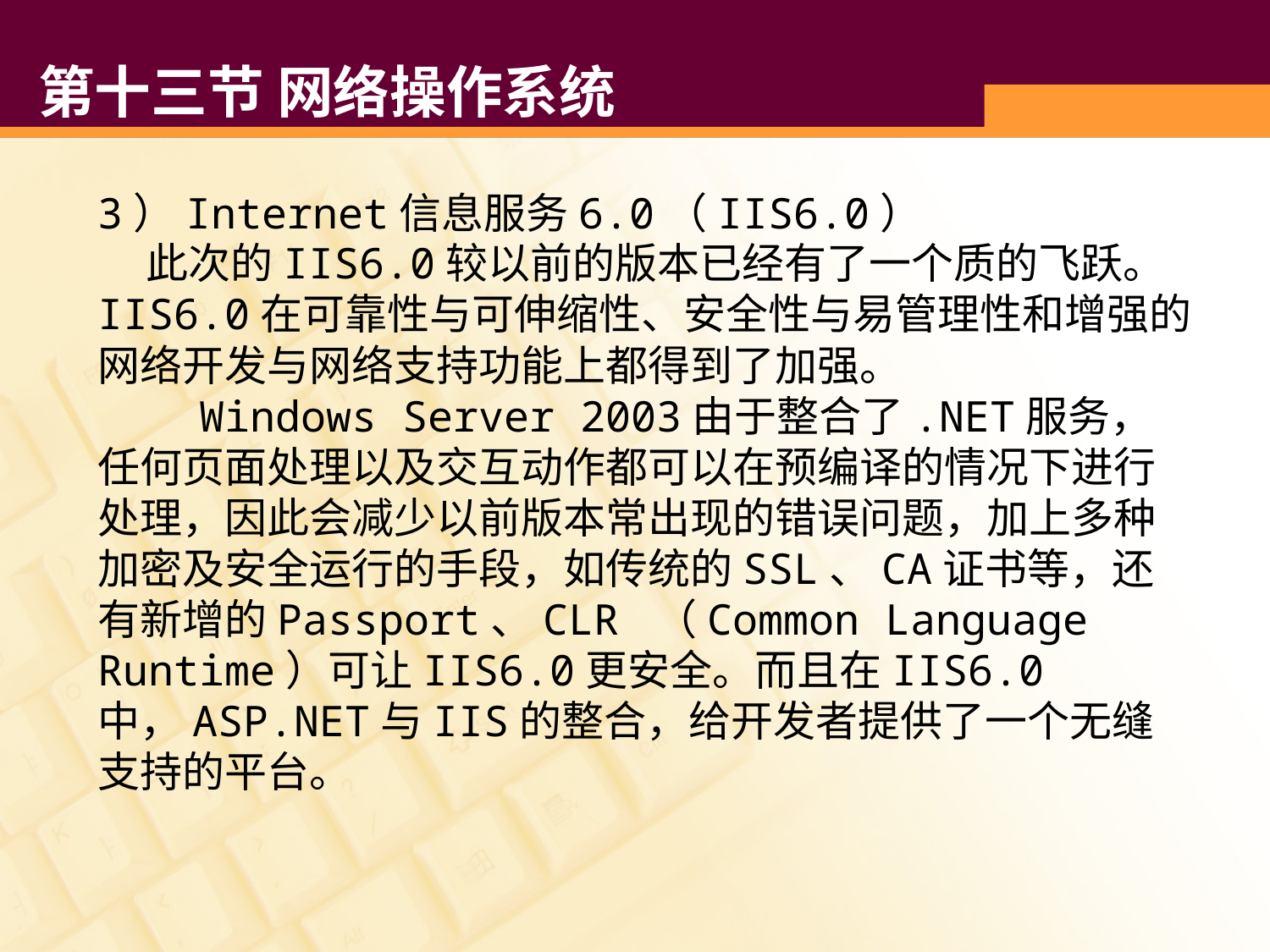

# 第十三节 网络操作系统
3）Internet信息服务6.0（IIS6.0）
    此次的IIS6.0较以前的版本已经有了一个质的飞跃。IIS6.0在可靠性与可伸缩性、安全性与易管理性和增强的网络开发与网络支持功能上都得到了加强。
    Windows Server 2003由于整合了.NET服务，任何页面处理以及交互动作都可以在预编译的情况下进行处理，因此会减少以前版本常出现的错误问题，加上多种加密及安全运行的手段，如传统的SSL、CA证书等，还有新增的Passport、CLR （Common Language Runtime）可让IIS6.0更安全。而且在IIS6.0中，ASP.NET与IIS的整合，给开发者提供了一个无缝支持的平台。